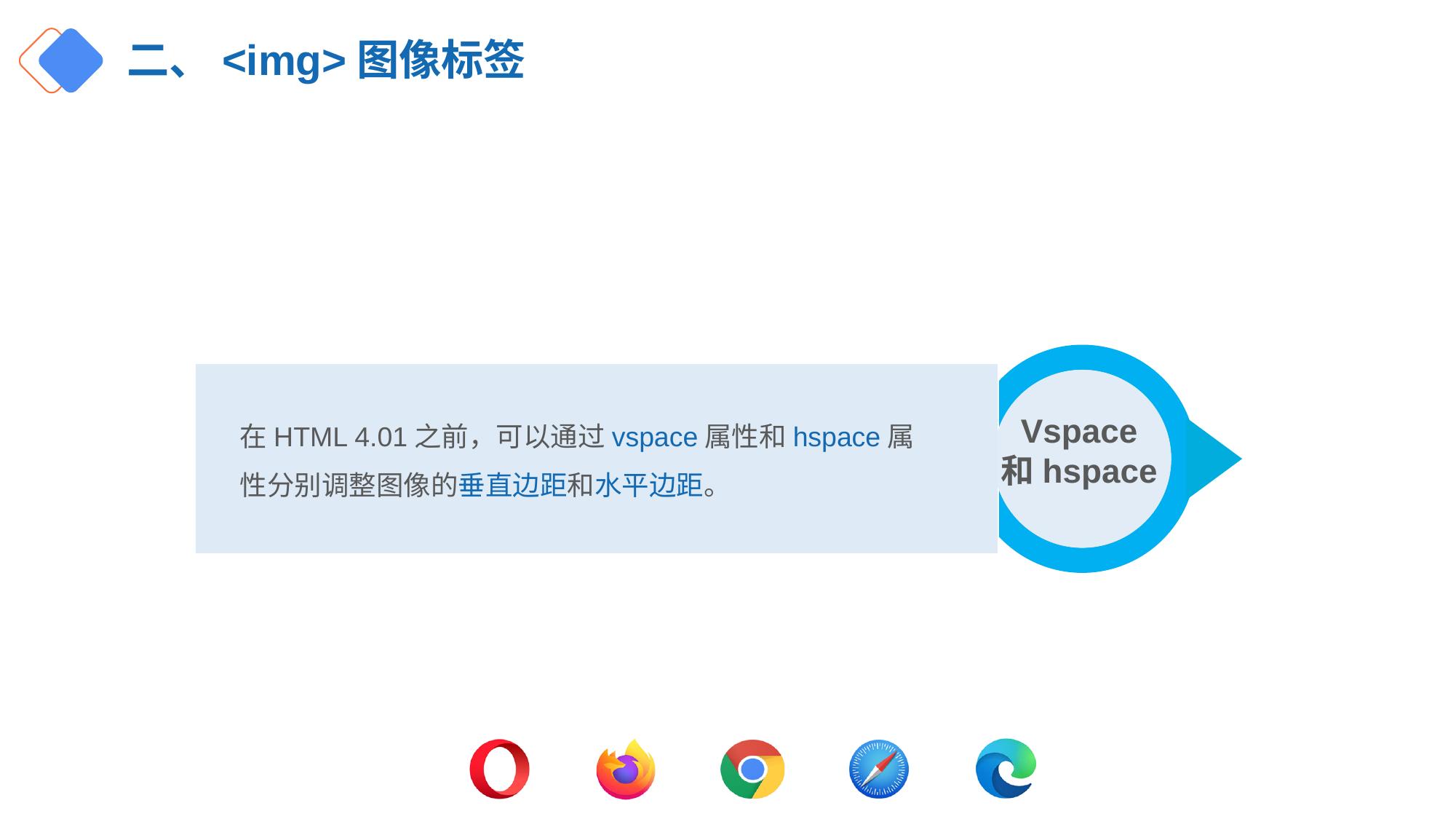

# 二、<img>图像标签

在HTML 4.01之前，可以通过vspace属性和hspace属性分别调整图像的垂直边距和水平边距。
Vspace
和hspace